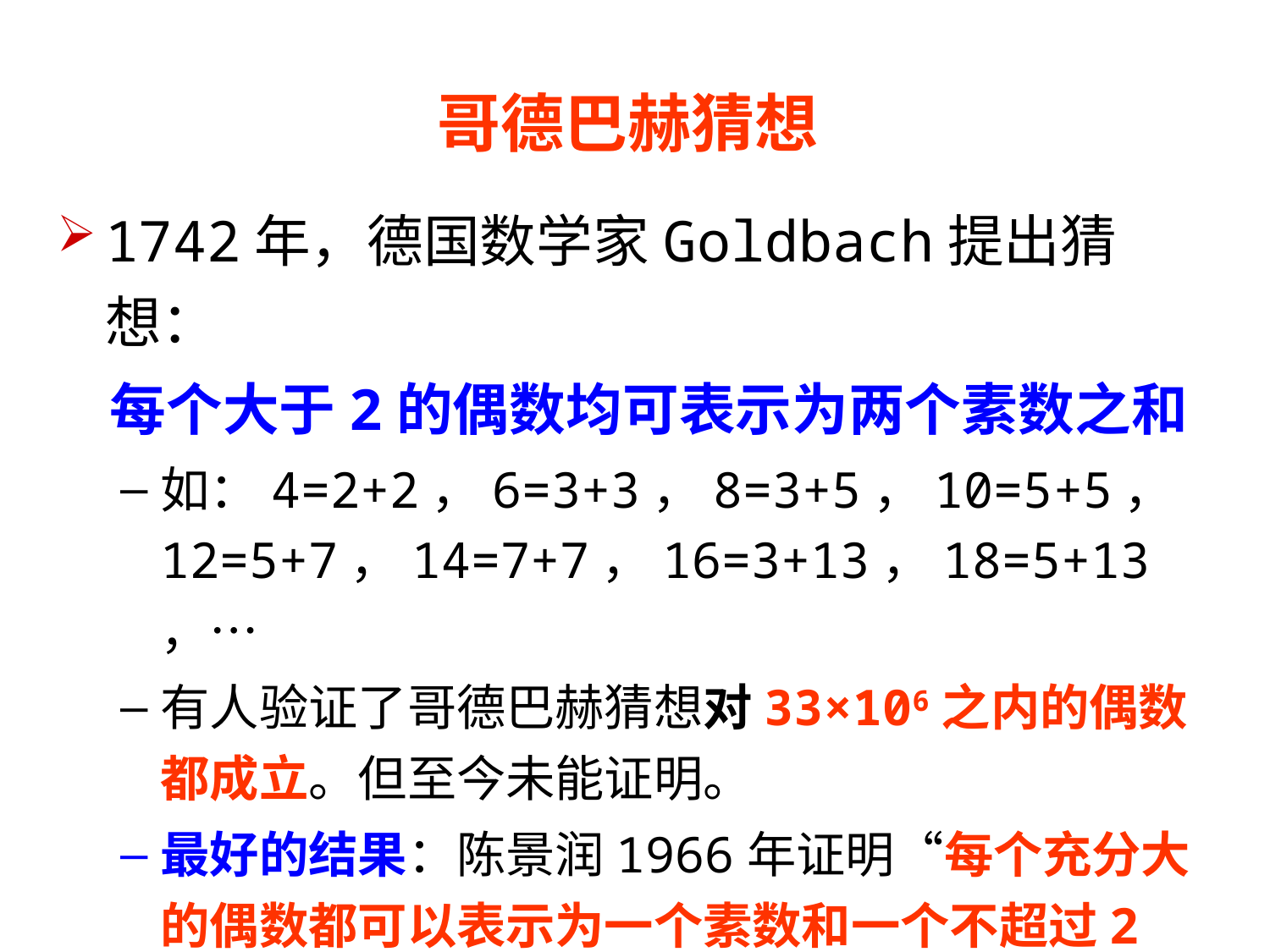

哥德巴赫猜想
1742年，德国数学家Goldbach提出猜想：
   每个大于2的偶数均可表示为两个素数之和
如：4=2+2，6=3+3，8=3+5，10=5+5，12=5+7，14=7+7，16=3+13，18=5+13，…
有人验证了哥德巴赫猜想对33×106之内的偶数都成立。但至今未能证明。
最好的结果：陈景润1966年证明“每个充分大的偶数都可以表示为一个素数和一个不超过2个素数乘积之和”